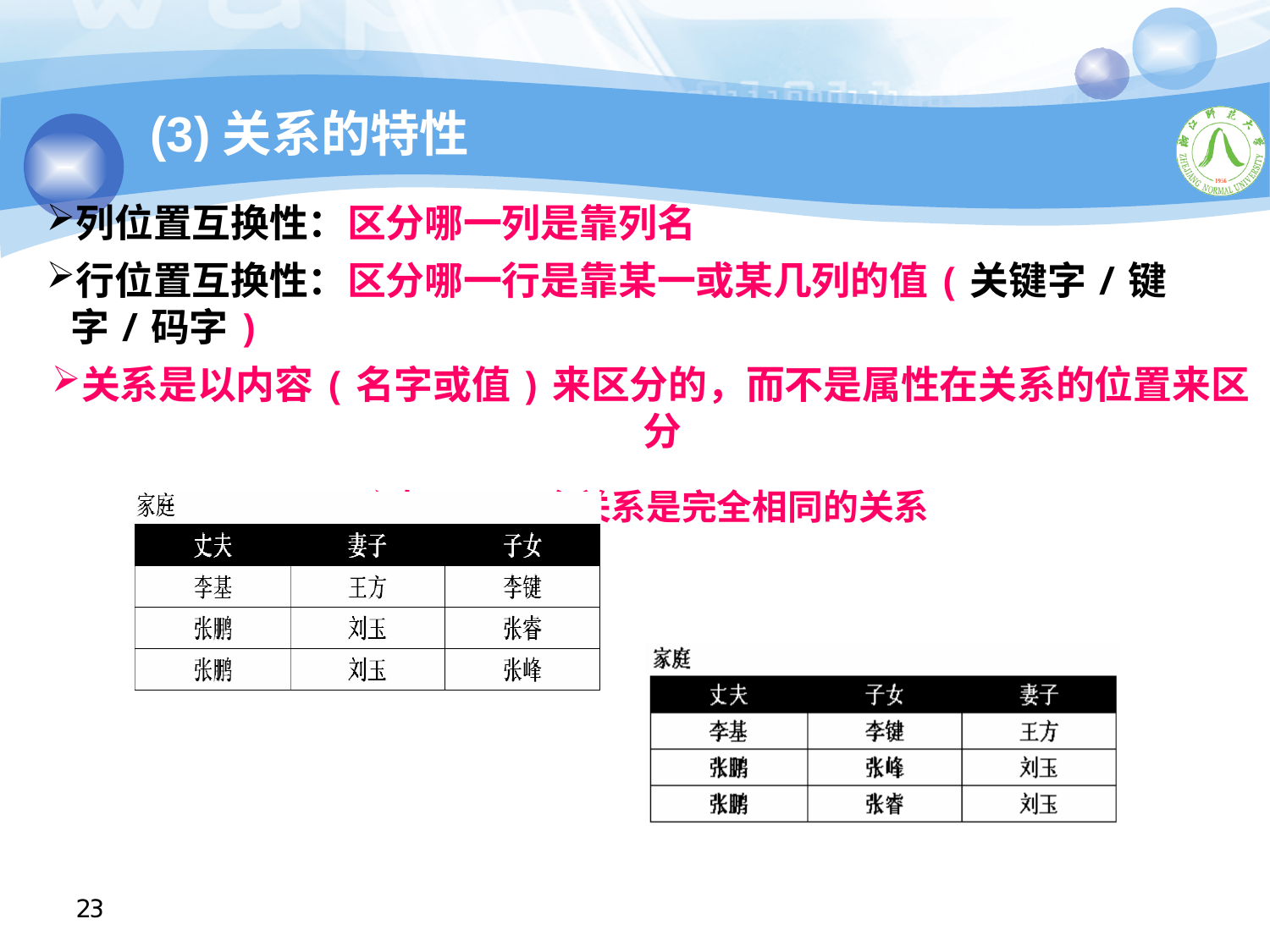

# (3)关系的特性
列位置互换性：区分哪一列是靠列名
行位置互换性：区分哪一行是靠某一或某几列的值(关键字/键字/码字)
关系是以内容(名字或值)来区分的，而不是属性在关系的位置来区分
如下面两个关系是完全相同的关系

23